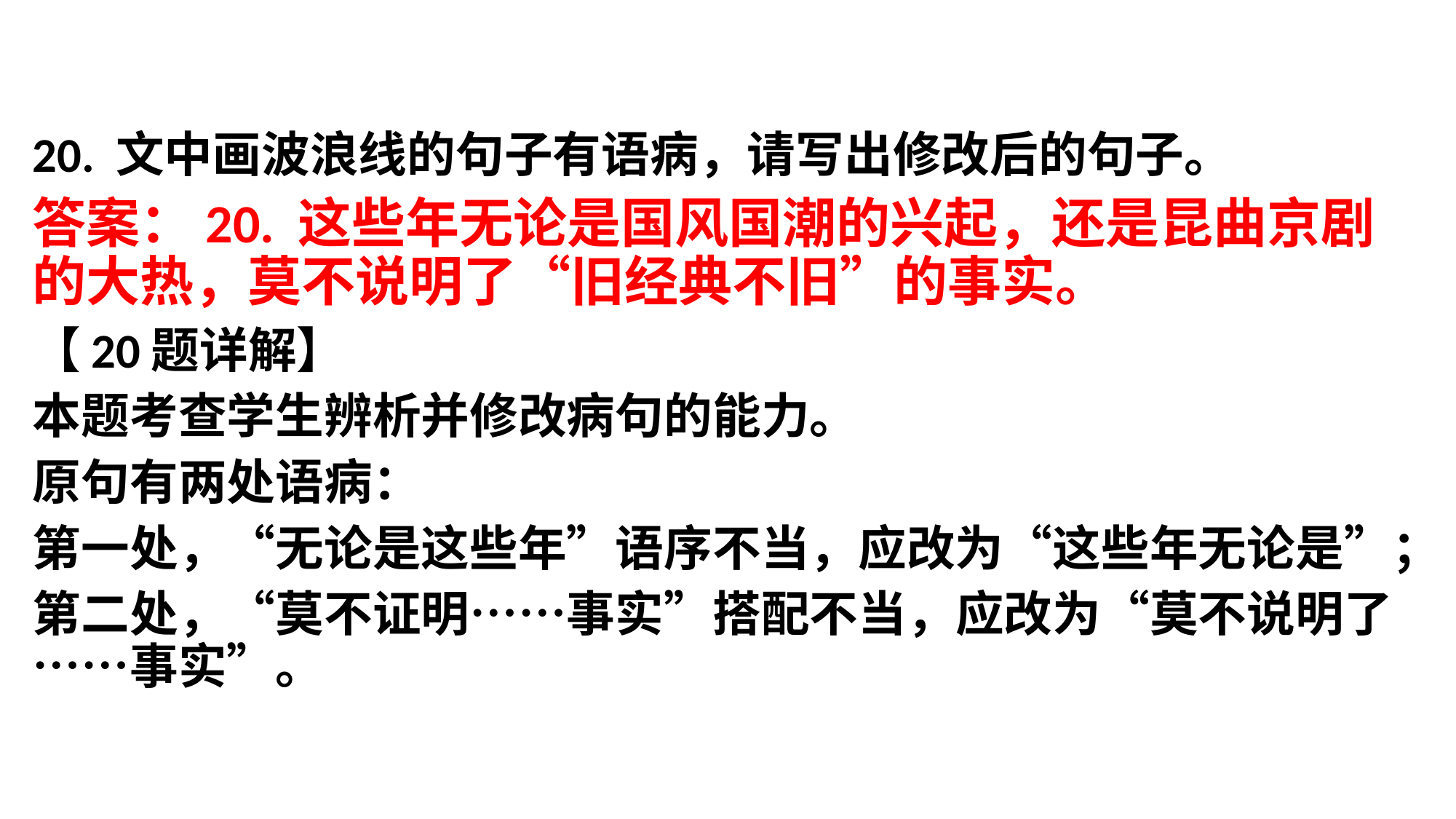

20. 文中画波浪线的句子有语病，请写出修改后的句子。
答案：20. 这些年无论是国风国潮的兴起，还是昆曲京剧的大热，莫不说明了“旧经典不旧”的事实。
【20题详解】
本题考查学生辨析并修改病句的能力。
原句有两处语病：
第一处，“无论是这些年”语序不当，应改为“这些年无论是”；
第二处，“莫不证明……事实”搭配不当，应改为“莫不说明了……事实”。